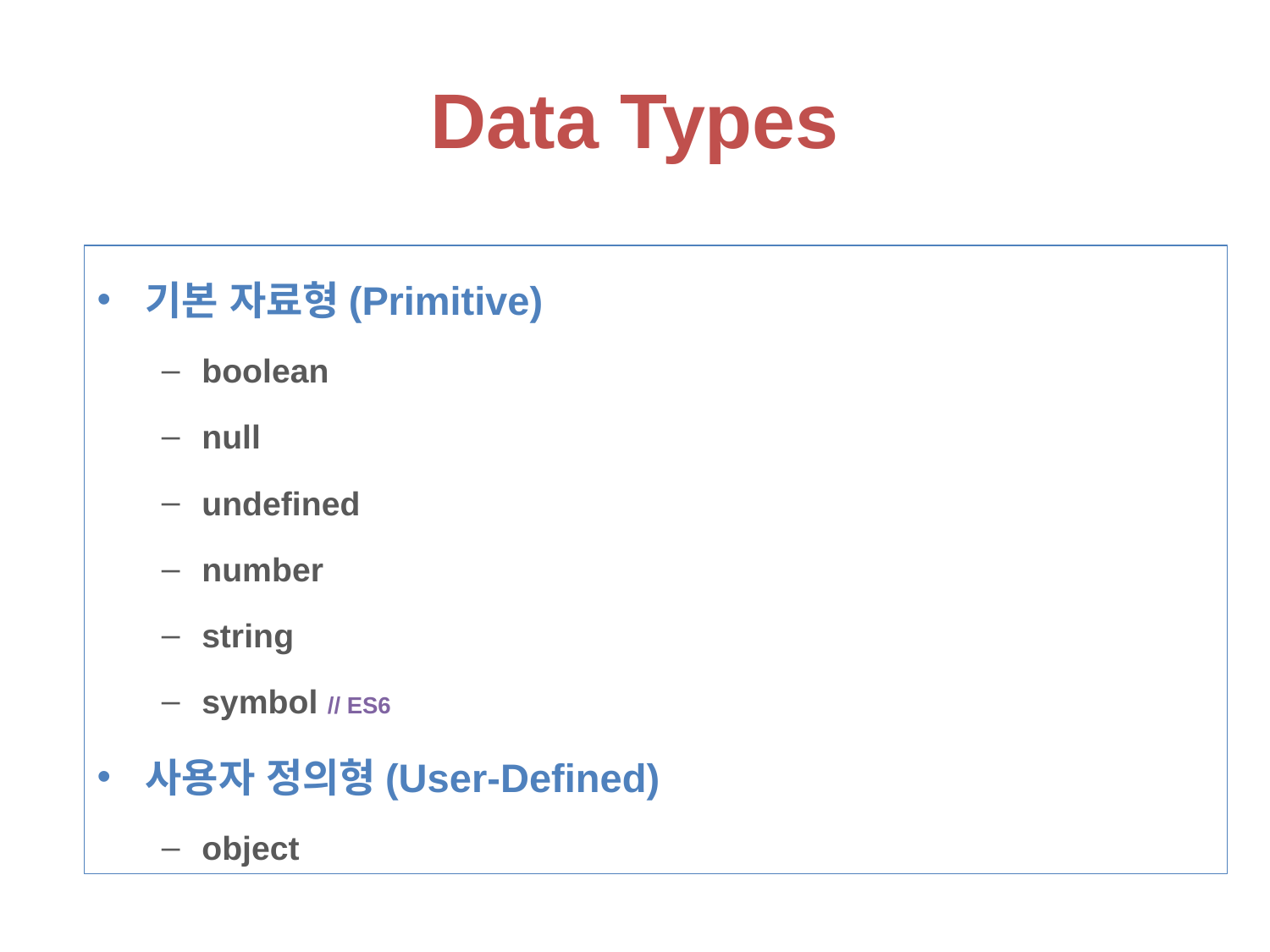

Data Types
기본 자료형(Primitive)
boolean
null
undefined
number
string
symbol // ES6
사용자 정의형(User-Defined)
object